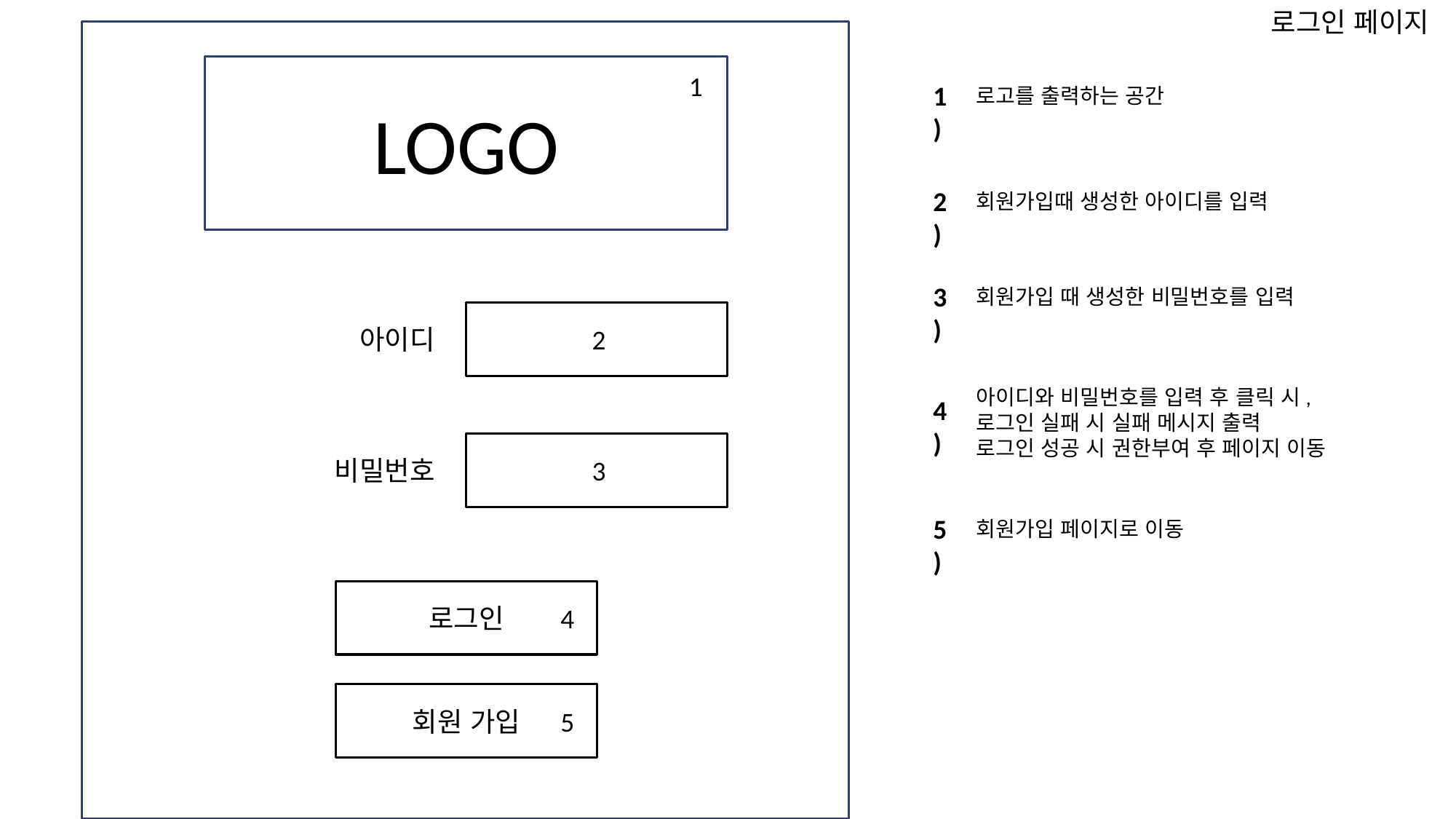

로그인 페이지

1
1)
로고를 출력하는 공간
LOGO
2)
회원가입때 생성한 아이디를 입력
3)
회원가입 때 생성한 비밀번호를 입력

아이디
2
아이디와 비밀번호를 입력 후 클릭 시,
로그인 실패 시 실패 메시지 출력
로그인 성공 시 권한부여 후 페이지 이동
4)

비밀번호
3
5)
회원가입 페이지로 이동

로그인
4

회원 가입
5